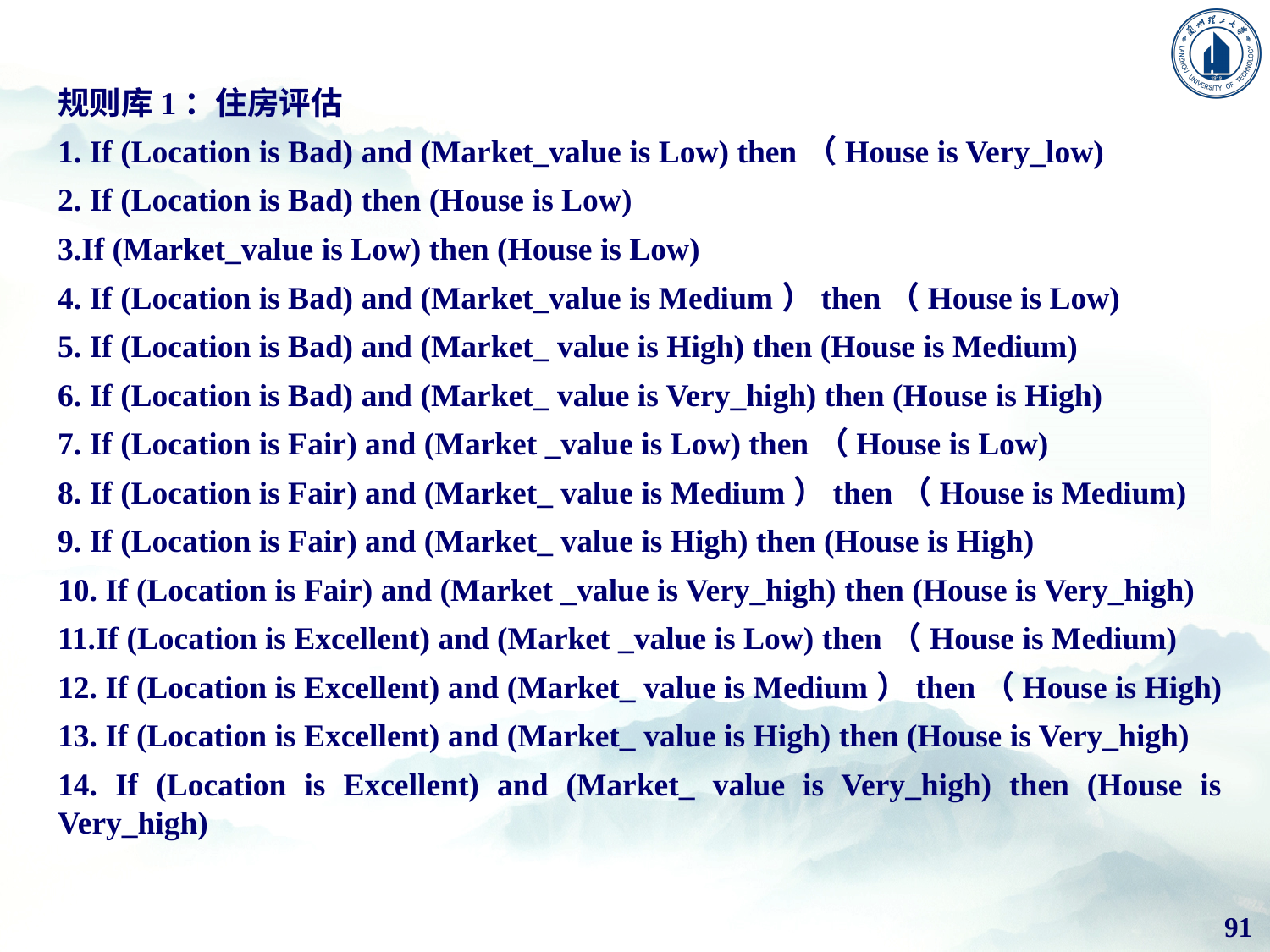

规则库1：住房评估
1. If (Location is Bad) and (Market_value is Low) then（House is Very_low)
2. If (Location is Bad) then (House is Low)
3.If (Market_value is Low) then (House is Low)
4. If (Location is Bad) and (Market_value is Medium）then（House is Low)
5. If (Location is Bad) and (Market_ value is High) then (House is Medium)
6. If (Location is Bad) and (Market_ value is Very_high) then (House is High)
7. If (Location is Fair) and (Market _value is Low) then（House is Low)
8. If (Location is Fair) and (Market_ value is Medium）then（House is Medium)
9. If (Location is Fair) and (Market_ value is High) then (House is High)
10. If (Location is Fair) and (Market _value is Very_high) then (House is Very_high)
11.If (Location is Excellent) and (Market _value is Low) then（House is Medium)
12. If (Location is Excellent) and (Market_ value is Medium）then（House is High)
13. If (Location is Excellent) and (Market_ value is High) then (House is Very_high)
14. If (Location is Excellent) and (Market_ value is Very_high) then (House is Very_high)
91